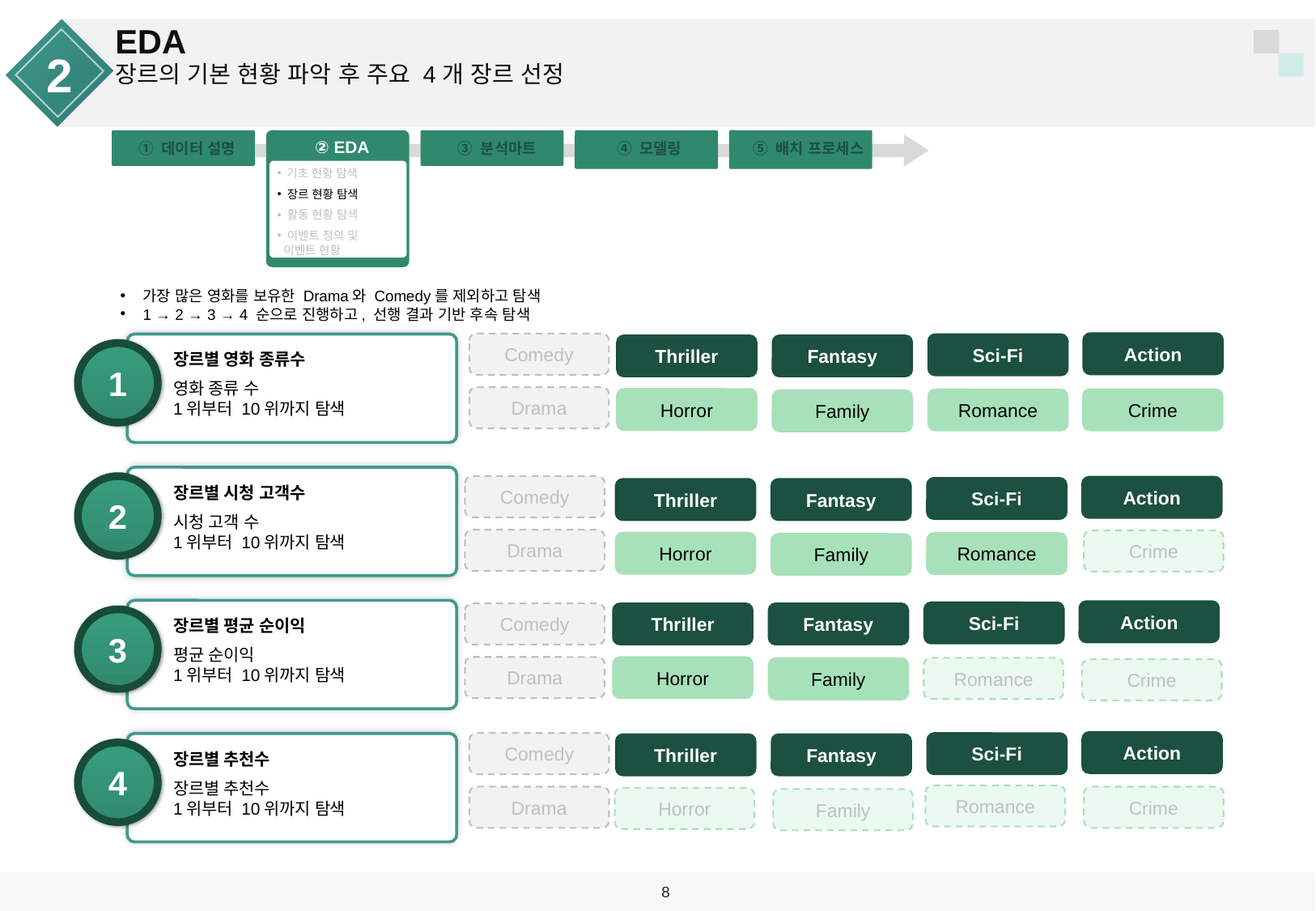

EDA

2
장르의 기본 현황 파악 후 주요 4개 장르 선정

② EDA
① 데이터 설명
③ 분석마트
④ 모델링
⑤ 배치 프로세스

 기초 현황 탐색
 장르 현황 탐색
 활동 현황 탐색
 이벤트 정의 및
  이벤트 현황
가장 많은 영화를 보유한 Drama와 Comedy를 제외하고 탐색
1 → 2 → 3 → 4 순으로 진행하고, 선행 결과 기반 후속 탐색
Action
Sci-Fi
Thriller
Fantasy
Horror
Crime
Romance
Family
Comedy

1
장르별 영화 종류수
영화 종류 수
1위부터 10위까지 탐색
Drama

2
장르별 시청 고객수
시청 고객 수
1위부터 10위까지 탐색
Comedy
Action
Sci-Fi
Thriller
Fantasy
Horror
Romance
Family
Drama
Crime

3
장르별 평균 순이익
평균 순이익
1위부터 10위까지 탐색
Action
Sci-Fi
Thriller
Fantasy
Horror
Family
Comedy
Drama
Romance
Crime
Action
Sci-Fi
Thriller
Fantasy
Comedy

4
장르별 추천수
장르별 추천수
1위부터 10위까지 탐색
Romance
Drama
Crime
Horror
Family
8